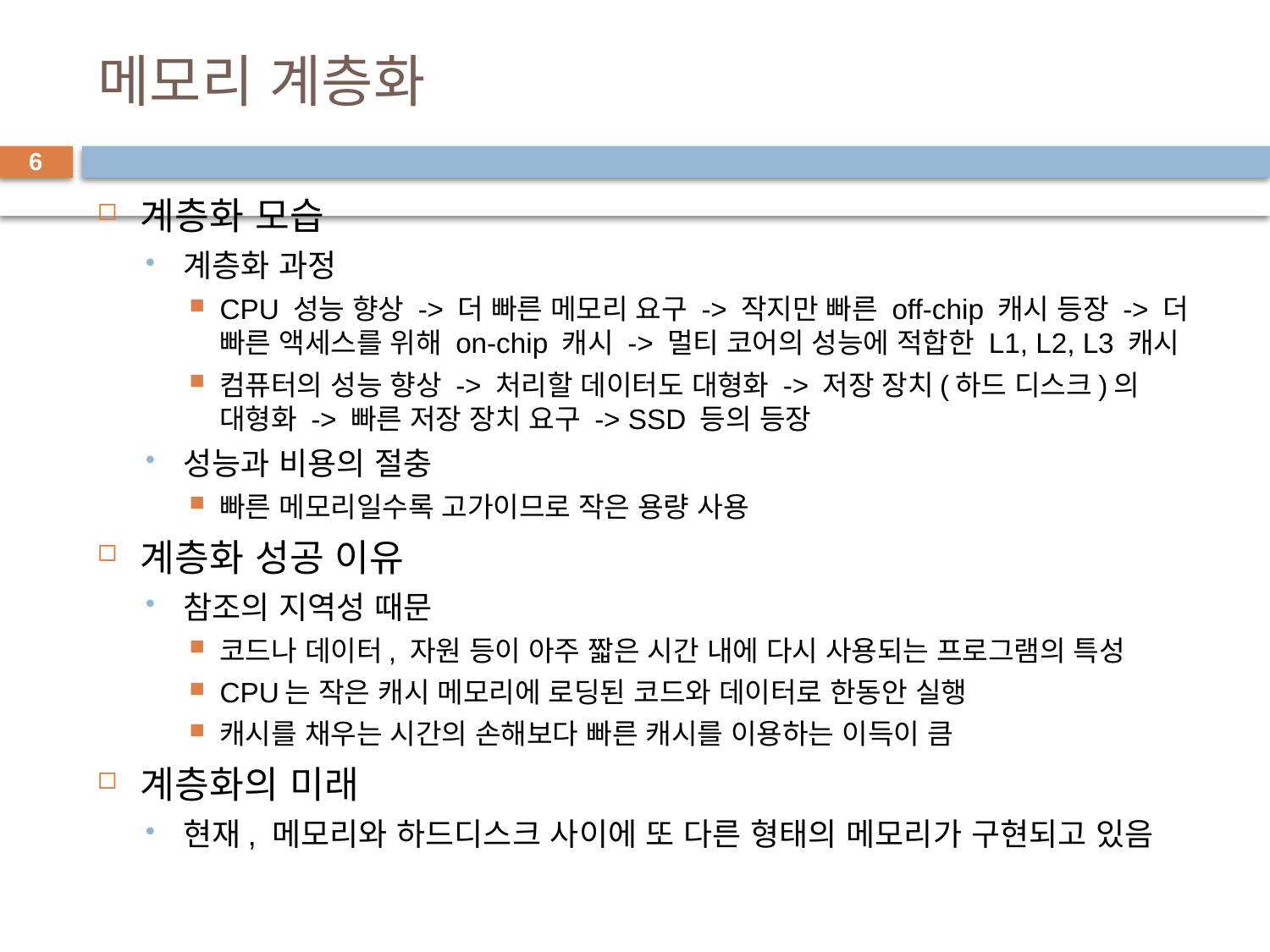

# 메모리 계층화
6
계층화 모습
계층화 과정
CPU 성능 향상 -> 더 빠른 메모리 요구 -> 작지만 빠른 off-chip 캐시 등장 -> 더 빠른 액세스를 위해 on-chip 캐시 -> 멀티 코어의 성능에 적합한 L1, L2, L3 캐시
컴퓨터의 성능 향상 -> 처리할 데이터도 대형화 -> 저장 장치(하드 디스크)의 대형화 -> 빠른 저장 장치 요구 -> SSD 등의 등장
성능과 비용의 절충
빠른 메모리일수록 고가이므로 작은 용량 사용
계층화 성공 이유
참조의 지역성 때문
코드나 데이터, 자원 등이 아주 짧은 시간 내에 다시 사용되는 프로그램의 특성
CPU는 작은 캐시 메모리에 로딩된 코드와 데이터로 한동안 실행
캐시를 채우는 시간의 손해보다 빠른 캐시를 이용하는 이득이 큼
계층화의 미래
현재, 메모리와 하드디스크 사이에 또 다른 형태의 메모리가 구현되고 있음